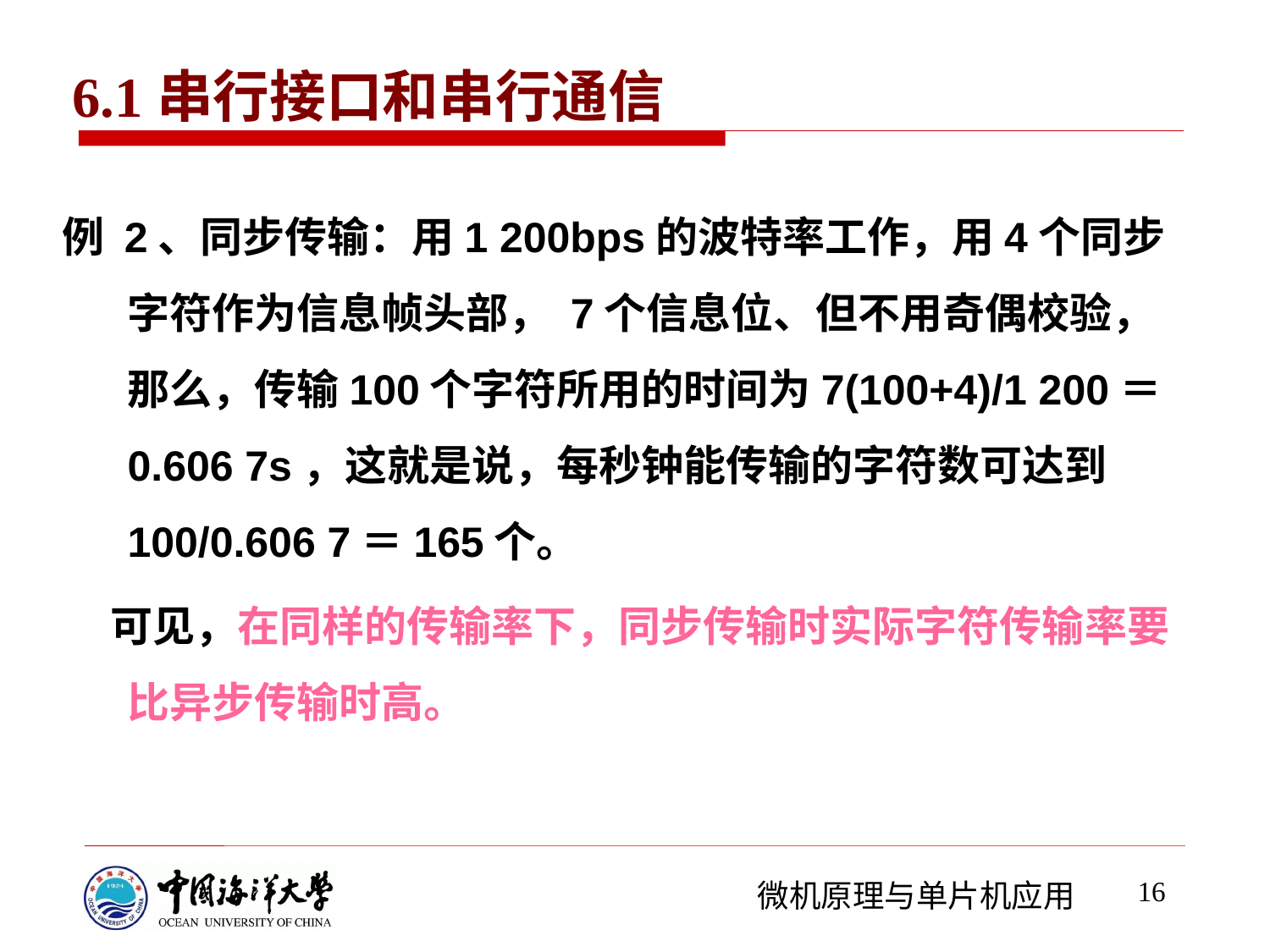

6.1串行接口和串行通信
例 2、同步传输：用1 200bps的波特率工作，用4个同步字符作为信息帧头部， 7个信息位、但不用奇偶校验，那么，传输100个字符所用的时间为7(100+4)/1 200＝0.606 7s，这就是说，每秒钟能传输的字符数可达到100/0.606 7＝165个。
    可见，在同样的传输率下，同步传输时实际字符传输率要比异步传输时高。
16